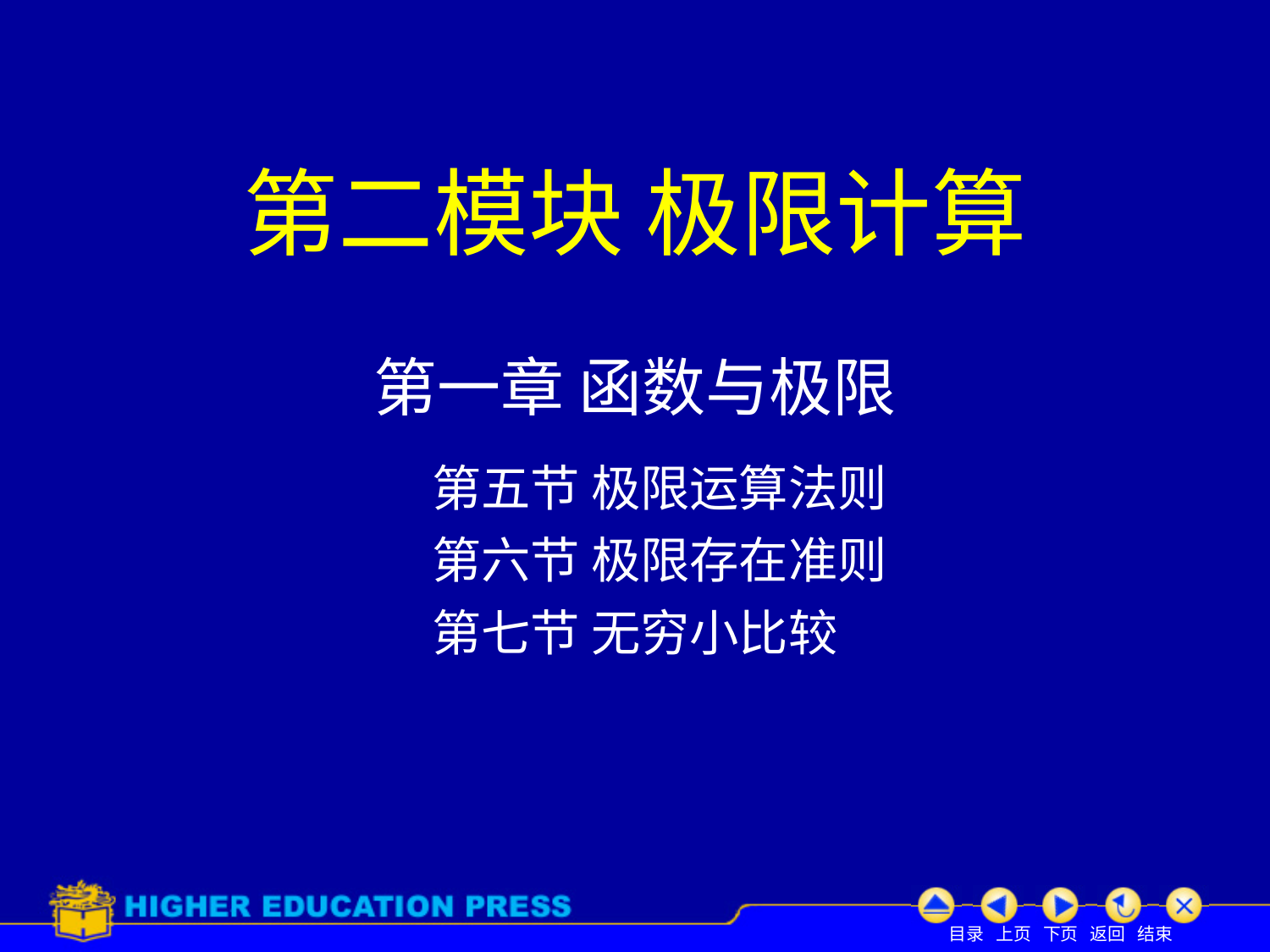

# 第二模块 极限计算
第一章 函数与极限
第五节 极限运算法则
第六节 极限存在准则
第七节 无穷小比较